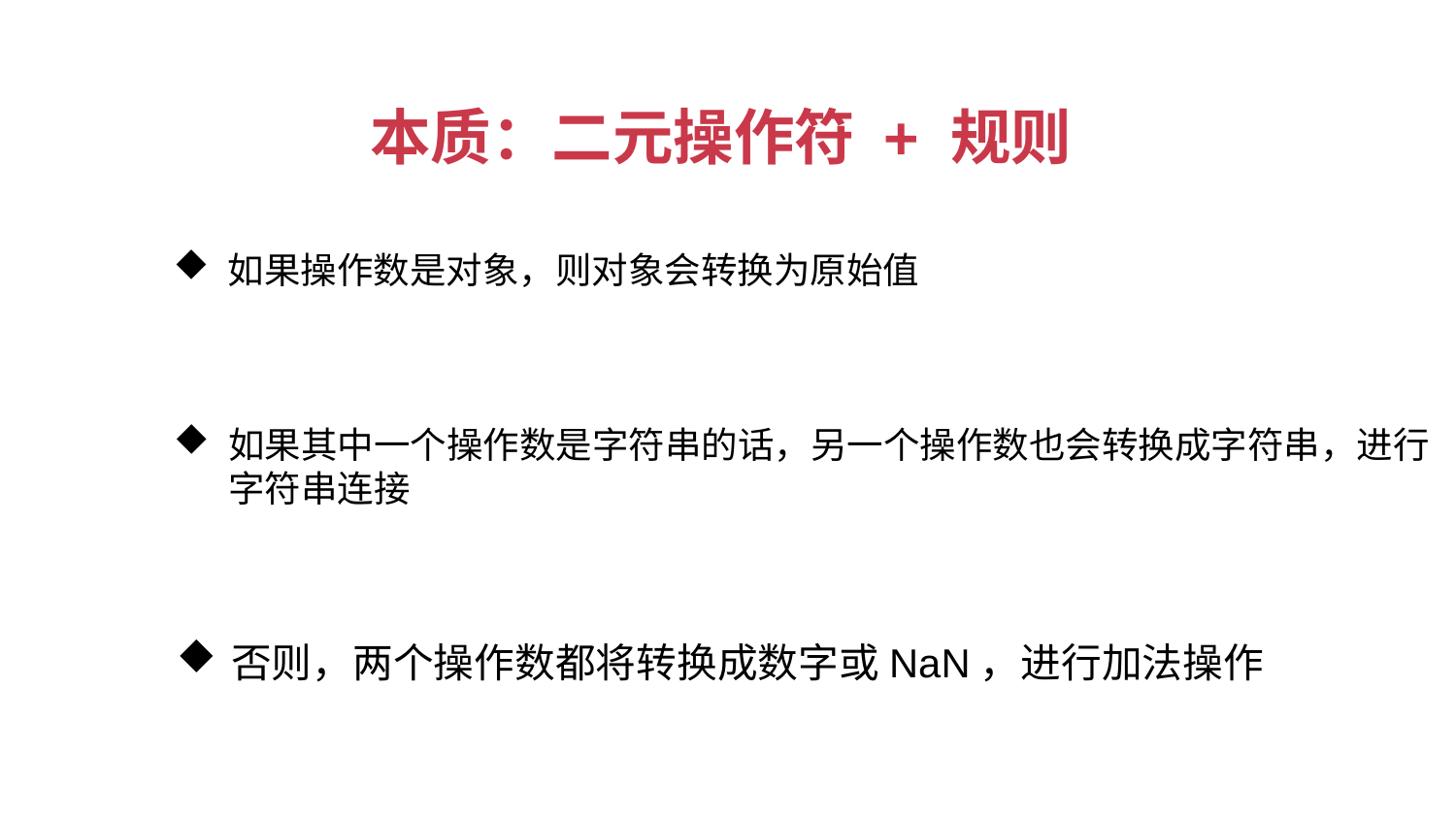

本质：二元操作符 + 规则
如果操作数是对象，则对象会转换为原始值
如果其中一个操作数是字符串的话，另一个操作数也会转换成字符串，进行字符串连接
否则，两个操作数都将转换成数字或NaN，进行加法操作